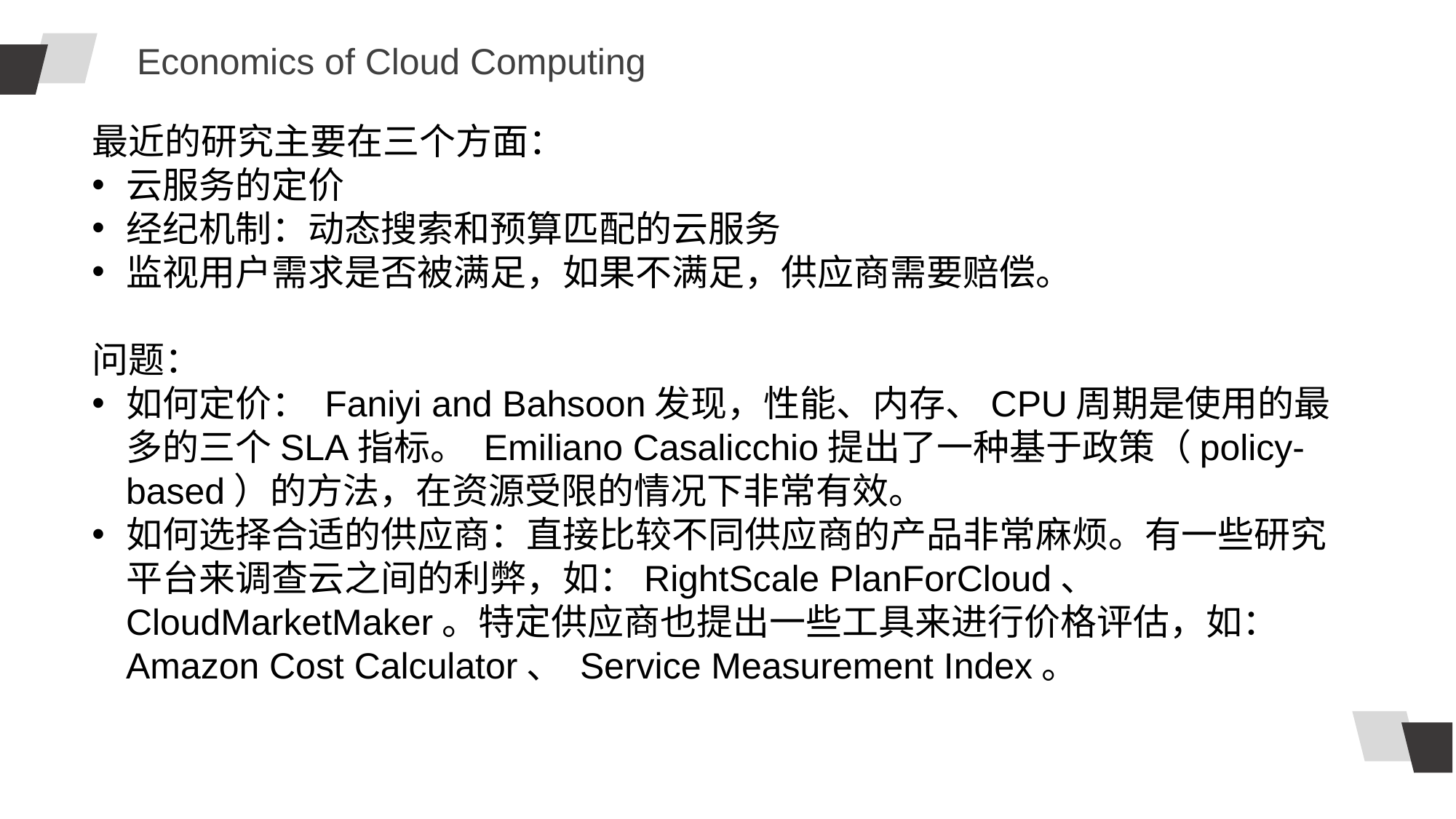

Economics of Cloud Computing
最近的研究主要在三个方面：
云服务的定价
经纪机制：动态搜索和预算匹配的云服务
监视用户需求是否被满足，如果不满足，供应商需要赔偿。

问题：
如何定价： Faniyi and Bahsoon发现，性能、内存、CPU周期是使用的最多的三个SLA指标。 Emiliano Casalicchio提出了一种基于政策（policy-based）的方法，在资源受限的情况下非常有效。
如何选择合适的供应商：直接比较不同供应商的产品非常麻烦。有一些研究平台来调查云之间的利弊，如：RightScale PlanForCloud、 CloudMarketMaker。特定供应商也提出一些工具来进行价格评估，如：Amazon Cost Calculator、 Service Measurement Index。